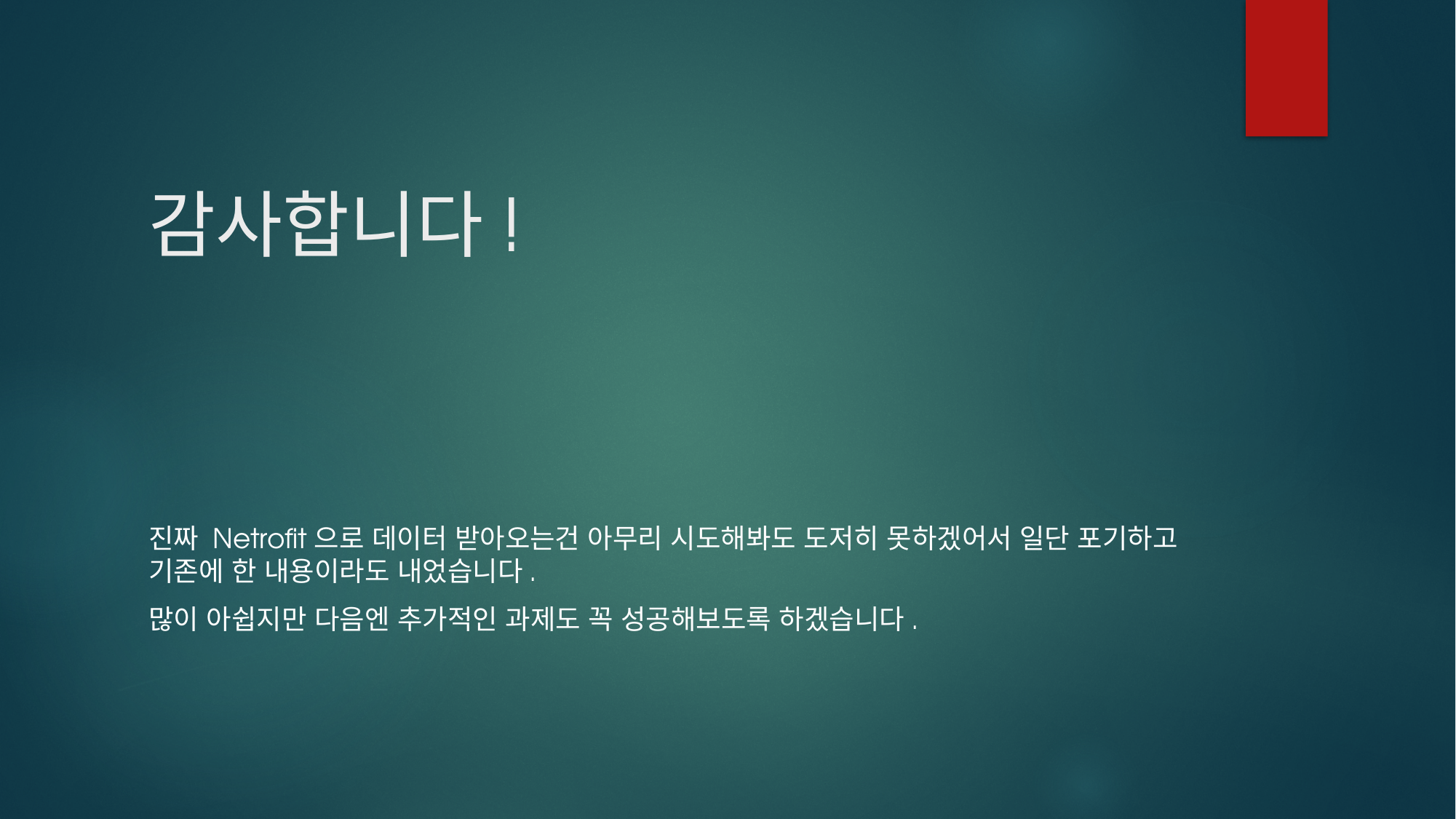

# 감사합니다!
진짜 Netrofit으로 데이터 받아오는건 아무리 시도해봐도 도저히 못하겠어서 일단 포기하고 기존에 한 내용이라도 내었습니다.
많이 아쉽지만 다음엔 추가적인 과제도 꼭 성공해보도록 하겠습니다.